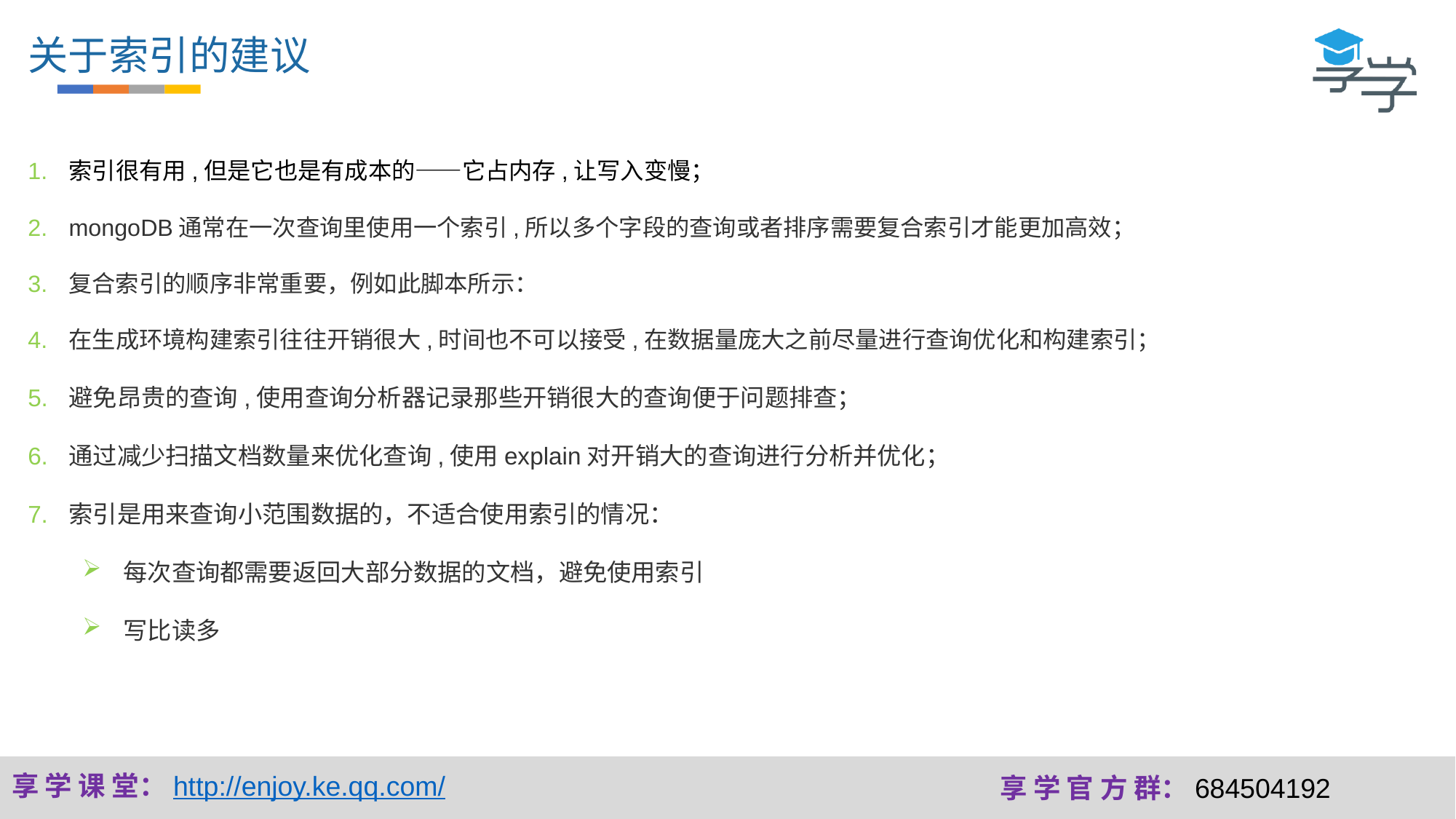

关于索引的建议

索引很有用,但是它也是有成本的——它占内存,让写入变慢；
mongoDB通常在一次查询里使用一个索引,所以多个字段的查询或者排序需要复合索引才能更加高效；
复合索引的顺序非常重要，例如此脚本所示：
在生成环境构建索引往往开销很大,时间也不可以接受,在数据量庞大之前尽量进行查询优化和构建索引；
避免昂贵的查询,使用查询分析器记录那些开销很大的查询便于问题排查；
通过减少扫描文档数量来优化查询,使用explain对开销大的查询进行分析并优化；
索引是用来查询小范围数据的，不适合使用索引的情况：
每次查询都需要返回大部分数据的文档，避免使用索引
写比读多